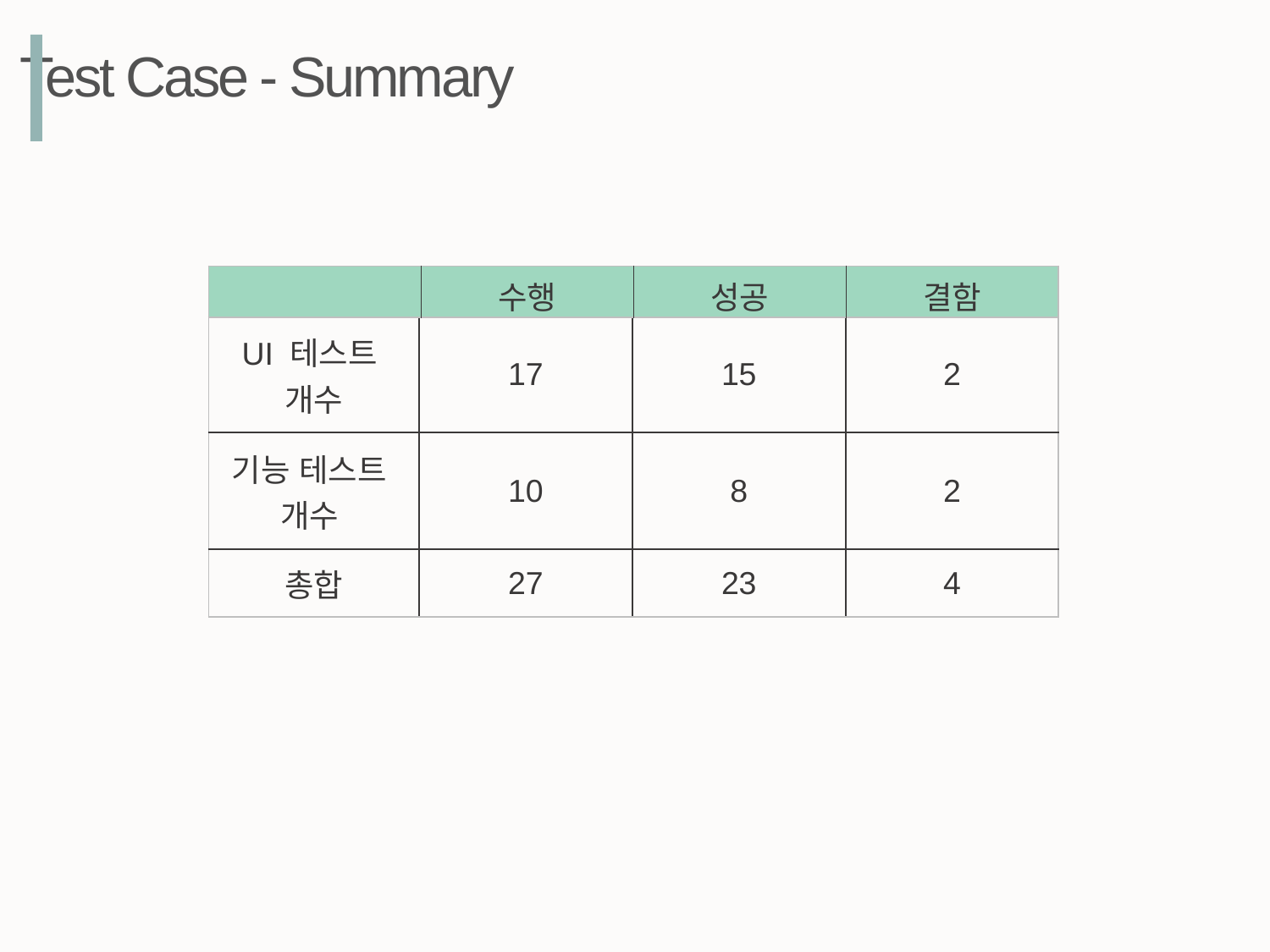

Test Case - Summary
|  | 수행 | 성공 | 결함 |
| --- | --- | --- | --- |
| UI 테스트 개수 | 17 | 15 | 2 |
| --- | --- | --- | --- |
| 기능 테스트 개수 | 10 | 8 | 2 |
| 총합 | 27 | 23 | 4 |